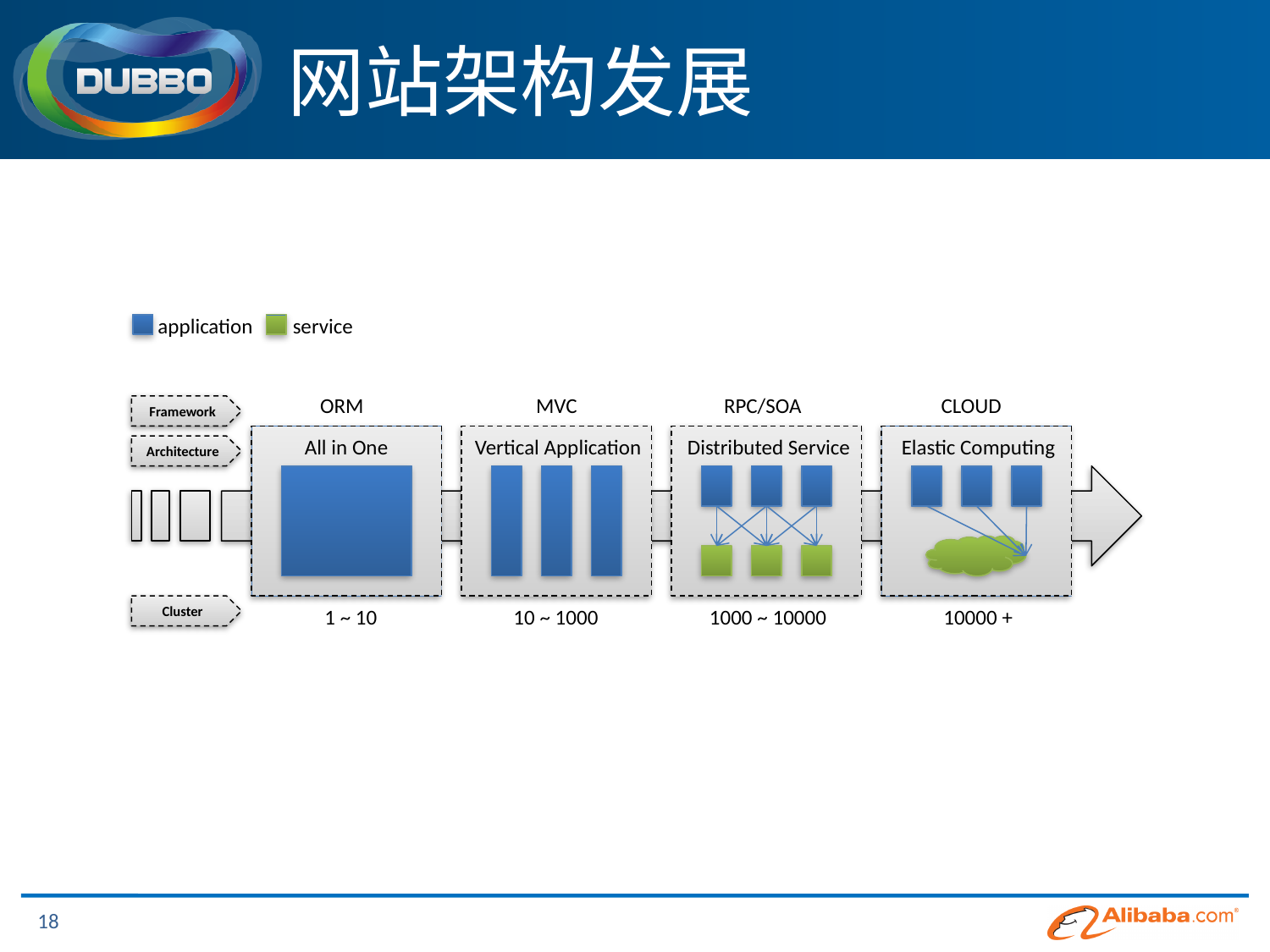

# 网站架构发展
application
service

ORM
MVC
RPC/SOA
CLOUD
Framework

All in One
Vertical Application
Distributed Service
Elastic Computing
Architecture

Cluster
1 ~ 10
10 ~ 1000
1000 ~ 10000
10000 +
18